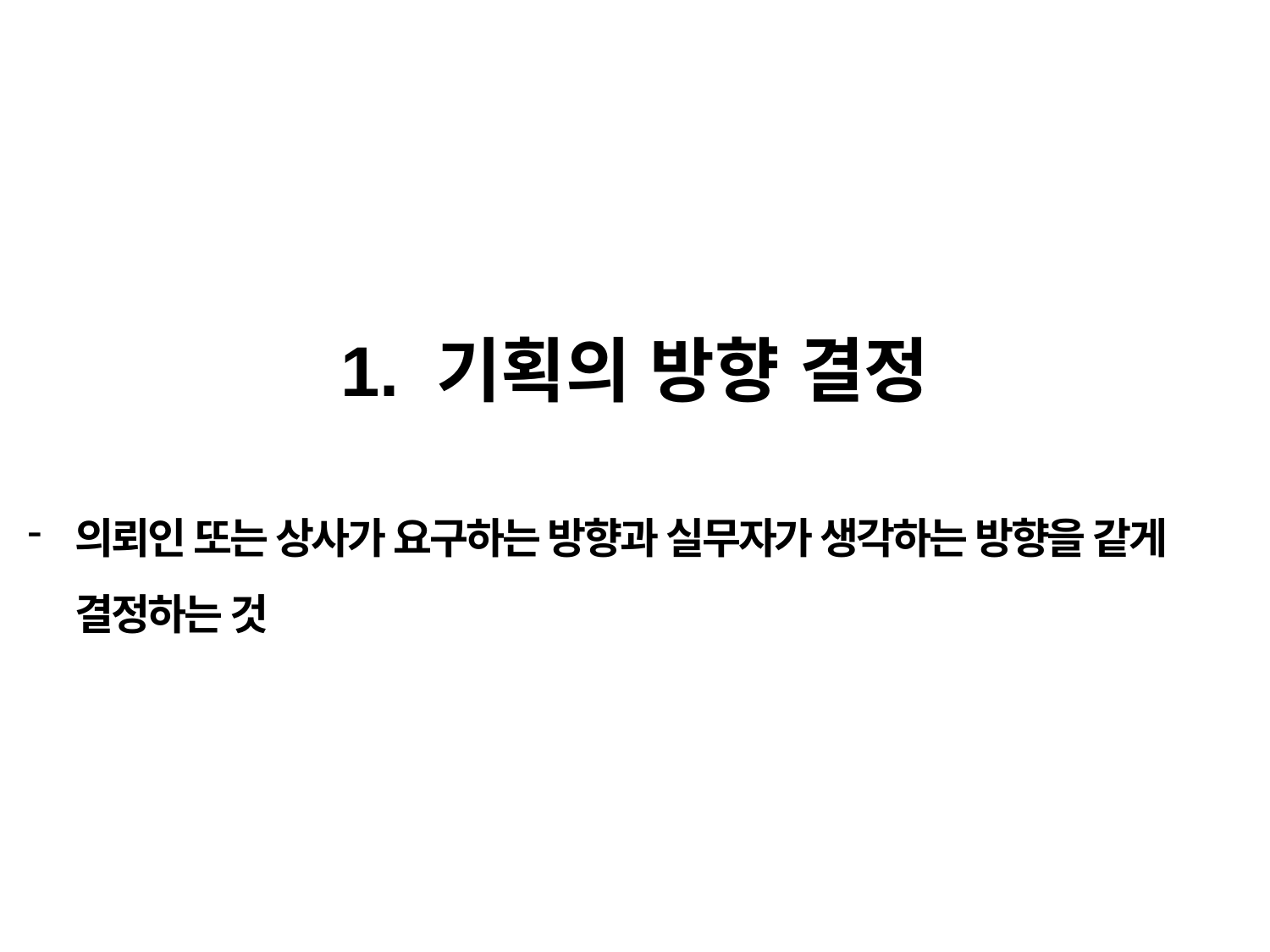

1. 기획의 방향 결정

의뢰인 또는 상사가 요구하는 방향과 실무자가 생각하는 방향을 같게 결정하는 것